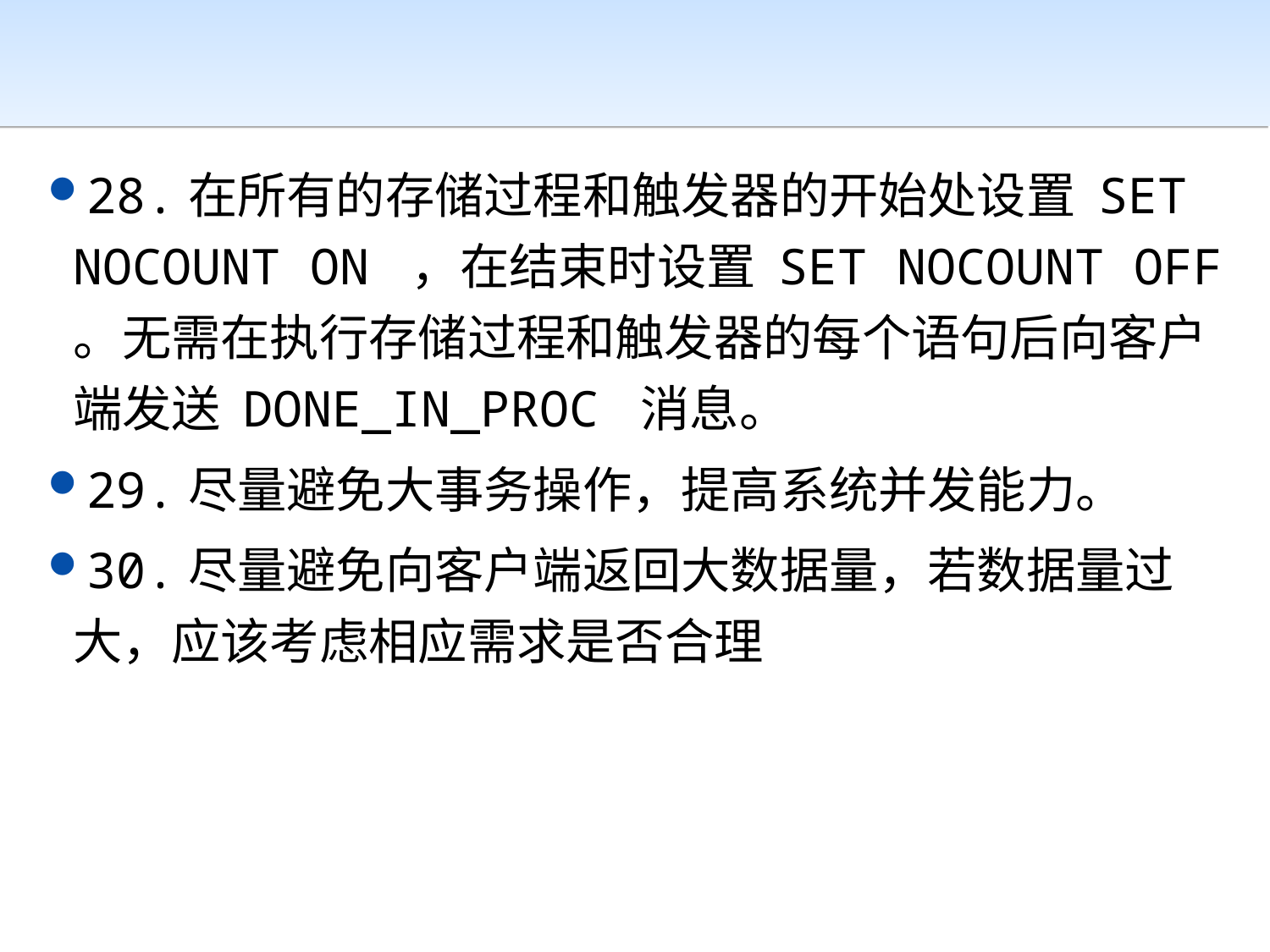

#
28.在所有的存储过程和触发器的开始处设置 SET NOCOUNT ON ，在结束时设置 SET NOCOUNT OFF 。无需在执行存储过程和触发器的每个语句后向客户端发送 DONE_IN_PROC 消息。
29.尽量避免大事务操作，提高系统并发能力。
30.尽量避免向客户端返回大数据量，若数据量过大，应该考虑相应需求是否合理